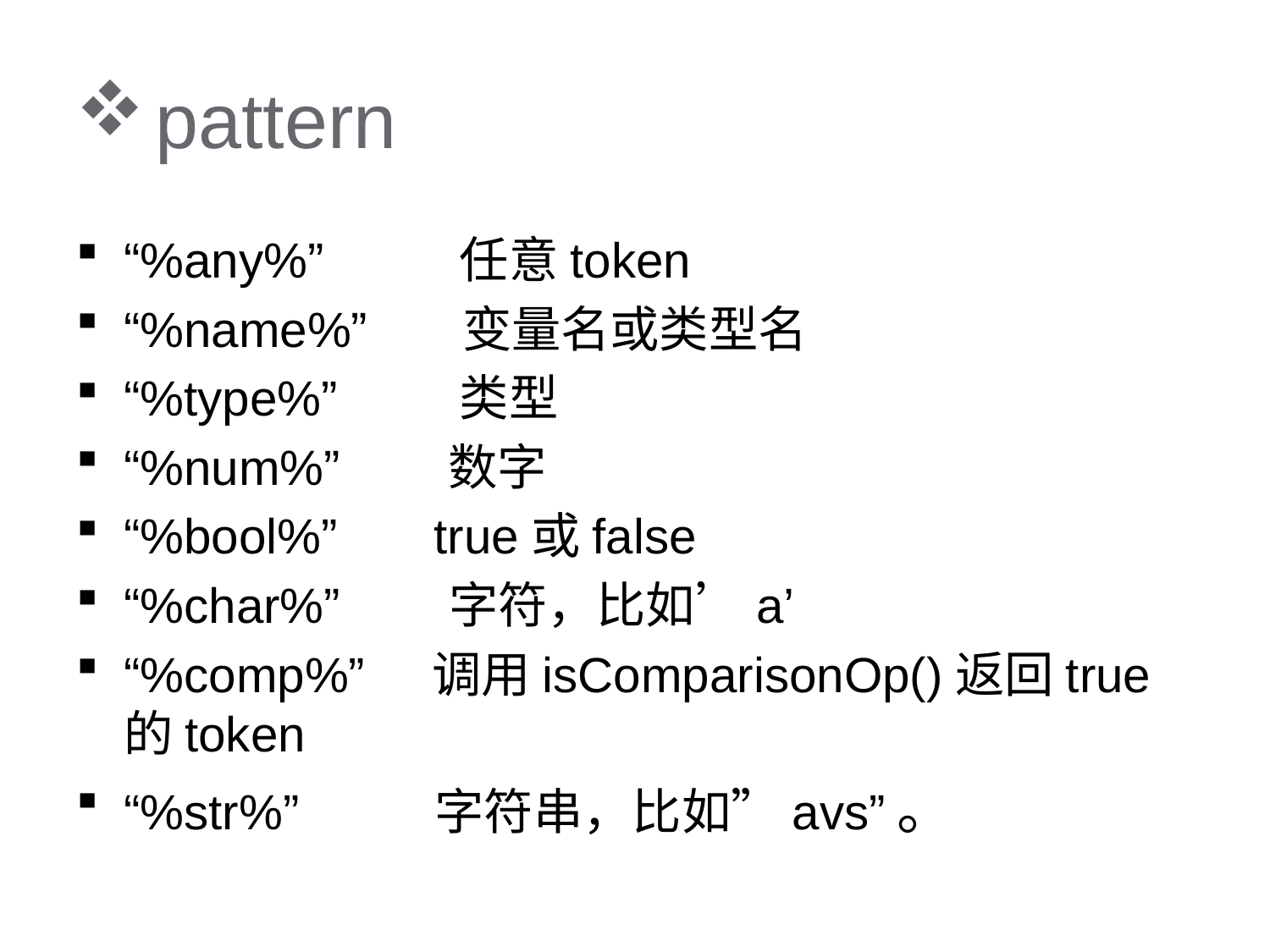

# pattern
“%any%”         任意token
“%name%”      变量名或类型名
“%type%”        类型
“%num%”       数字
“%bool%”       true或false
“%char%”       字符，比如’a’
“%comp%”    调用isComparisonOp()返回true的token
“%str%”         字符串，比如”avs”。